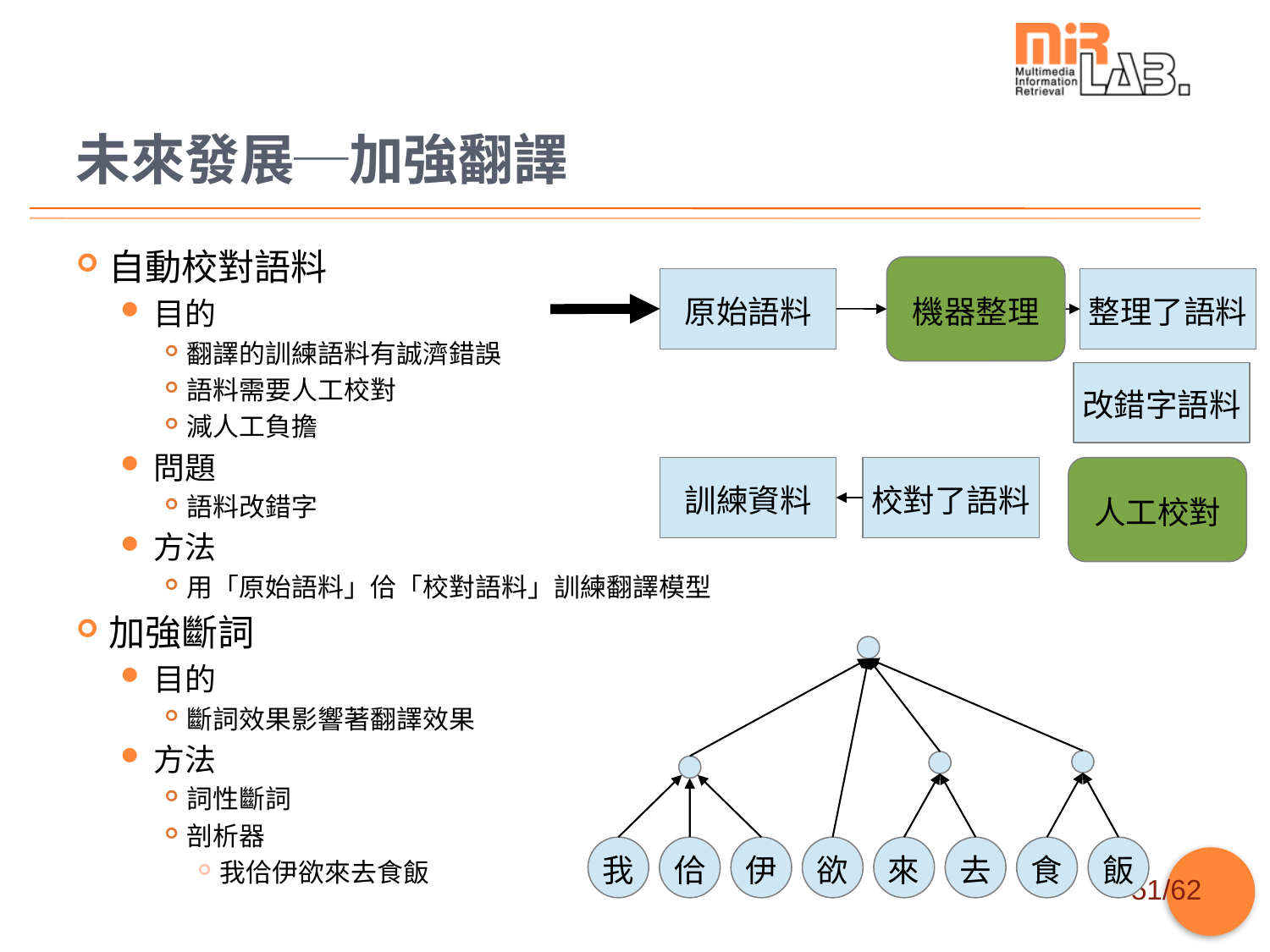

# 未來發展─加強翻譯
自動校對語料
目的
翻譯的訓練語料有誠濟錯誤
語料需要人工校對
減人工負擔
問題
語料改錯字
方法
用「原始語料」佮「校對語料」訓練翻譯模型
加強斷詞
目的
斷詞效果影響著翻譯效果
方法
詞性斷詞
剖析器
我佮伊欲來去食飯
機器整理
原始語料
整理了語料
改錯字語料
訓練資料
校對了語料
人工校對

我
佮
伊
欲
來
去
食
飯